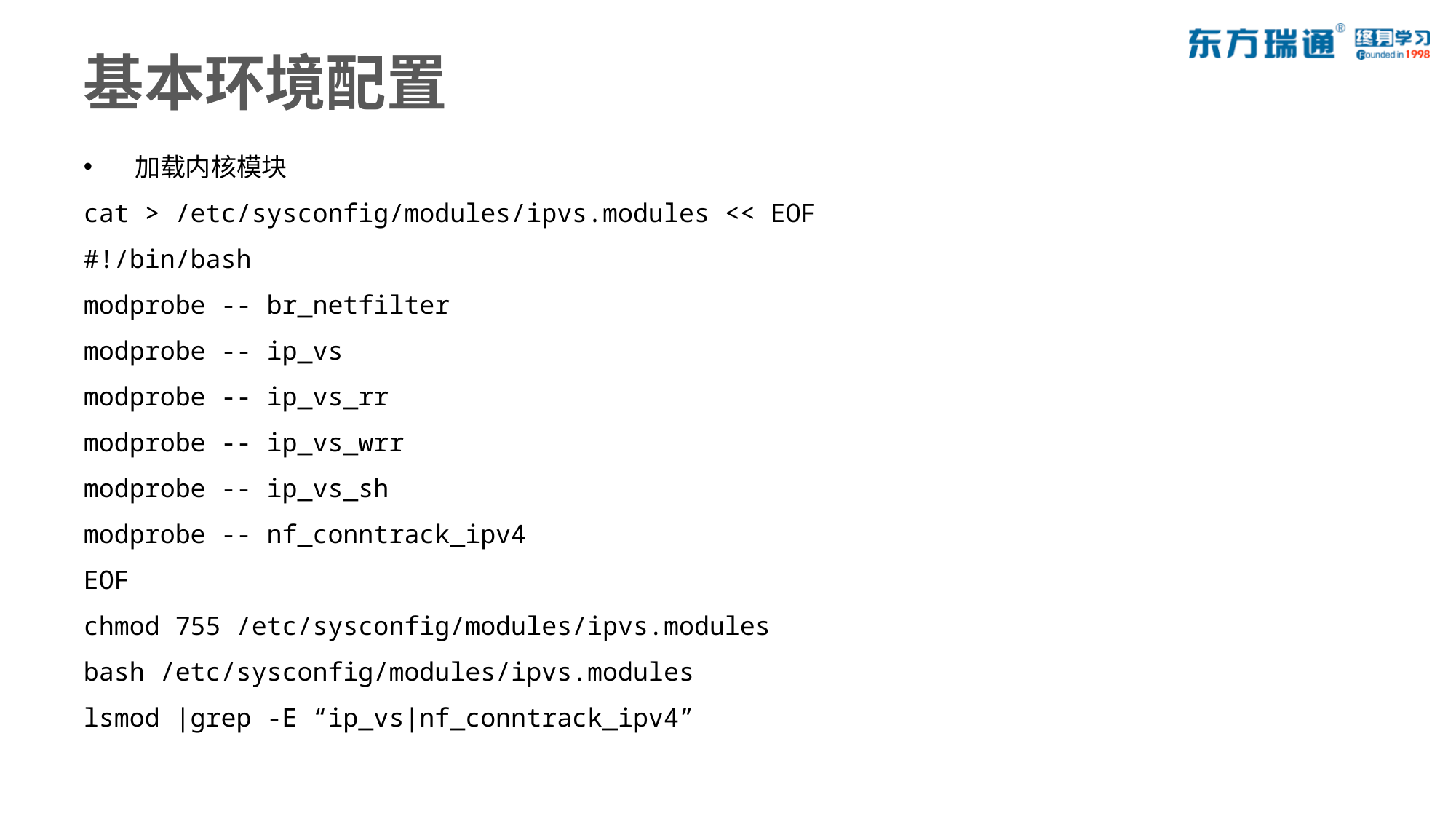

# 基本环境配置
加载内核模块
cat > /etc/sysconfig/modules/ipvs.modules << EOF
#!/bin/bash
modprobe -- br_netfilter
modprobe -- ip_vs
modprobe -- ip_vs_rr
modprobe -- ip_vs_wrr
modprobe -- ip_vs_sh
modprobe -- nf_conntrack_ipv4
EOF
chmod 755 /etc/sysconfig/modules/ipvs.modules
bash /etc/sysconfig/modules/ipvs.modules
lsmod |grep -E “ip_vs|nf_conntrack_ipv4”